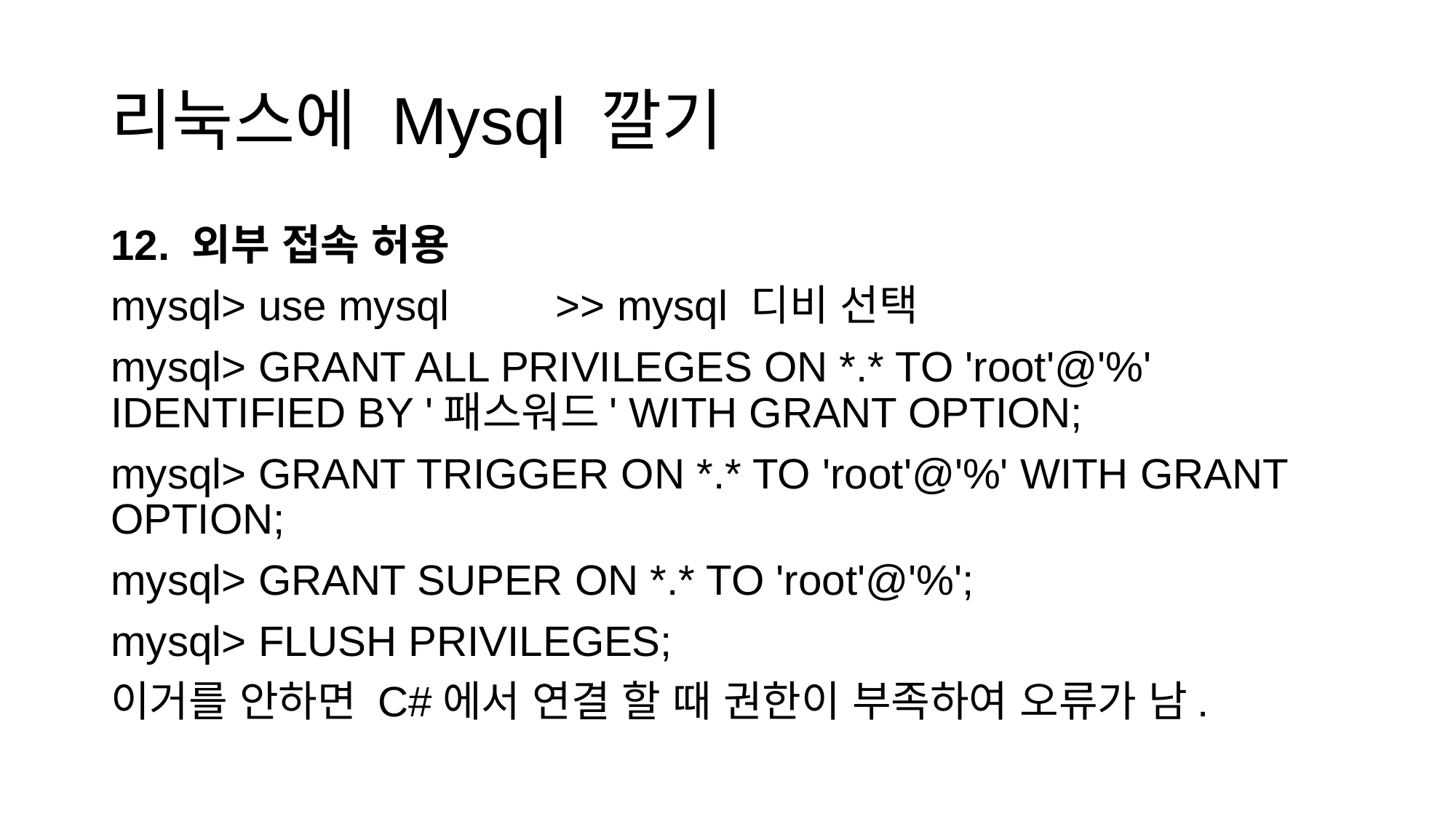

# 리눅스에 Mysql 깔기
12. 외부 접속 허용
mysql> use mysql         >> mysql 디비 선택
mysql> GRANT ALL PRIVILEGES ON *.* TO 'root'@'%' IDENTIFIED BY '패스워드' WITH GRANT OPTION;
mysql> GRANT TRIGGER ON *.* TO 'root'@'%' WITH GRANT OPTION;
mysql> GRANT SUPER ON *.* TO 'root'@'%';
mysql> FLUSH PRIVILEGES;
이거를 안하면 C#에서 연결 할 때 권한이 부족하여 오류가 남.